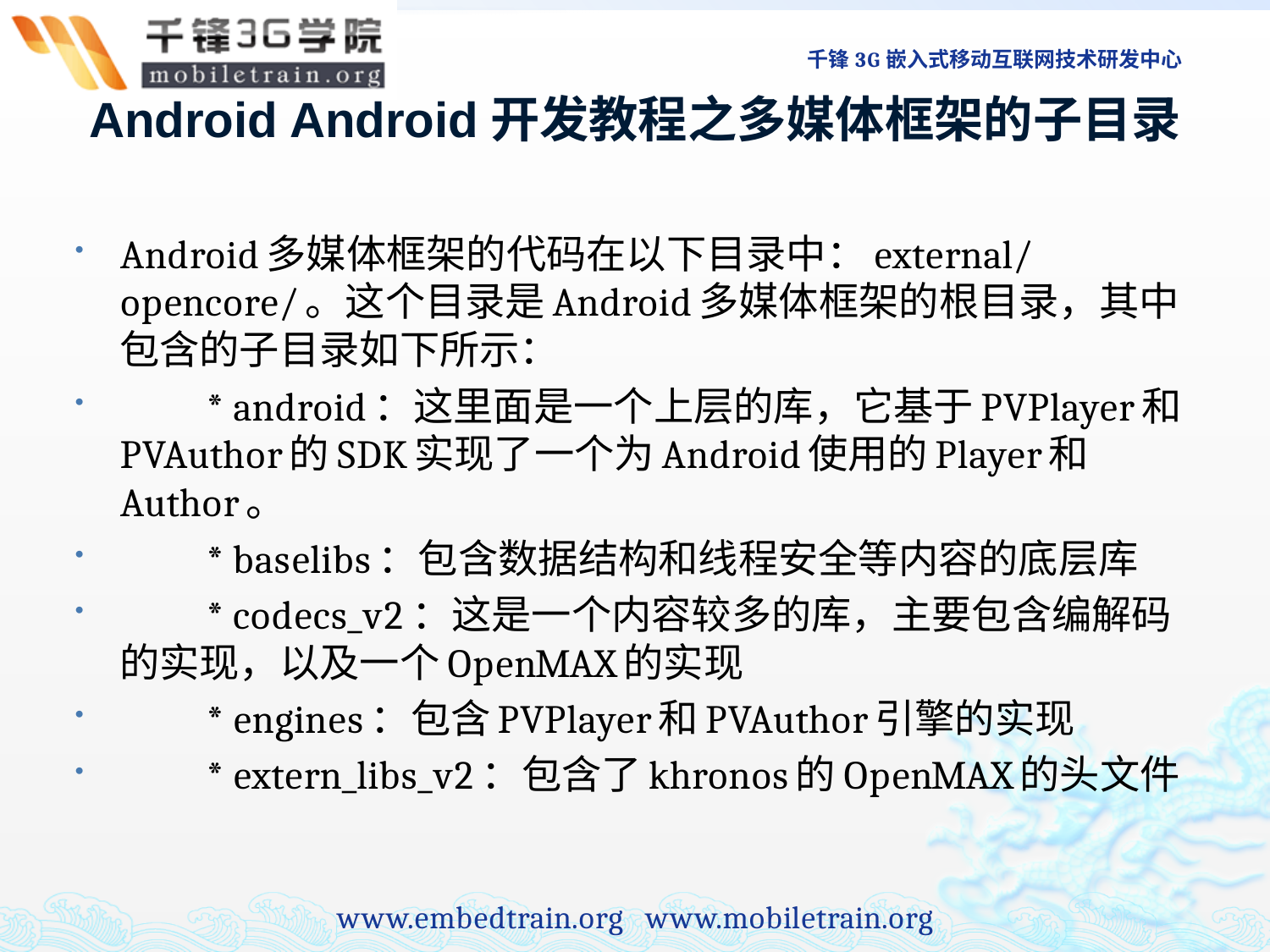

# Android Android开发教程之多媒体框架的子目录
Android多媒体框架的代码在以下目录中：external/opencore/。这个目录是Android多媒体框架的根目录，其中包含的子目录如下所示：
　　* android：这里面是一个上层的库，它基于PVPlayer和PVAuthor的SDK实现了一个为Android使用的Player和Author。
　　* baselibs：包含数据结构和线程安全等内容的底层库
　　* codecs_v2：这是一个内容较多的库，主要包含编解码的实现，以及一个OpenMAX的实现
　　* engines：包含PVPlayer和PVAuthor引擎的实现
　　* extern_libs_v2：包含了khronos的OpenMAX的头文件